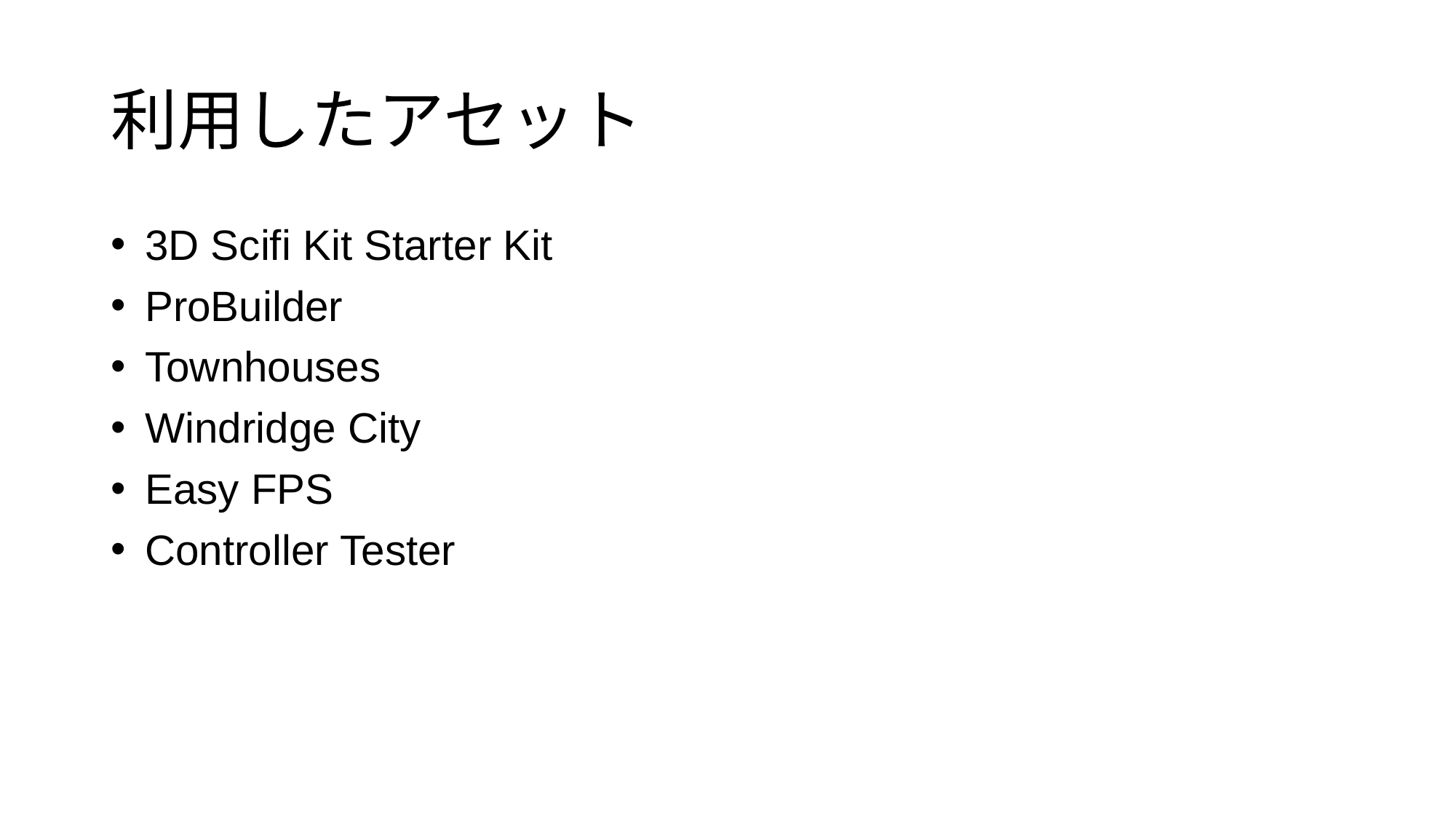

# 利用したアセット
3D Scifi Kit Starter Kit
ProBuilder
Townhouses
Windridge City
Easy FPS
Controller Tester